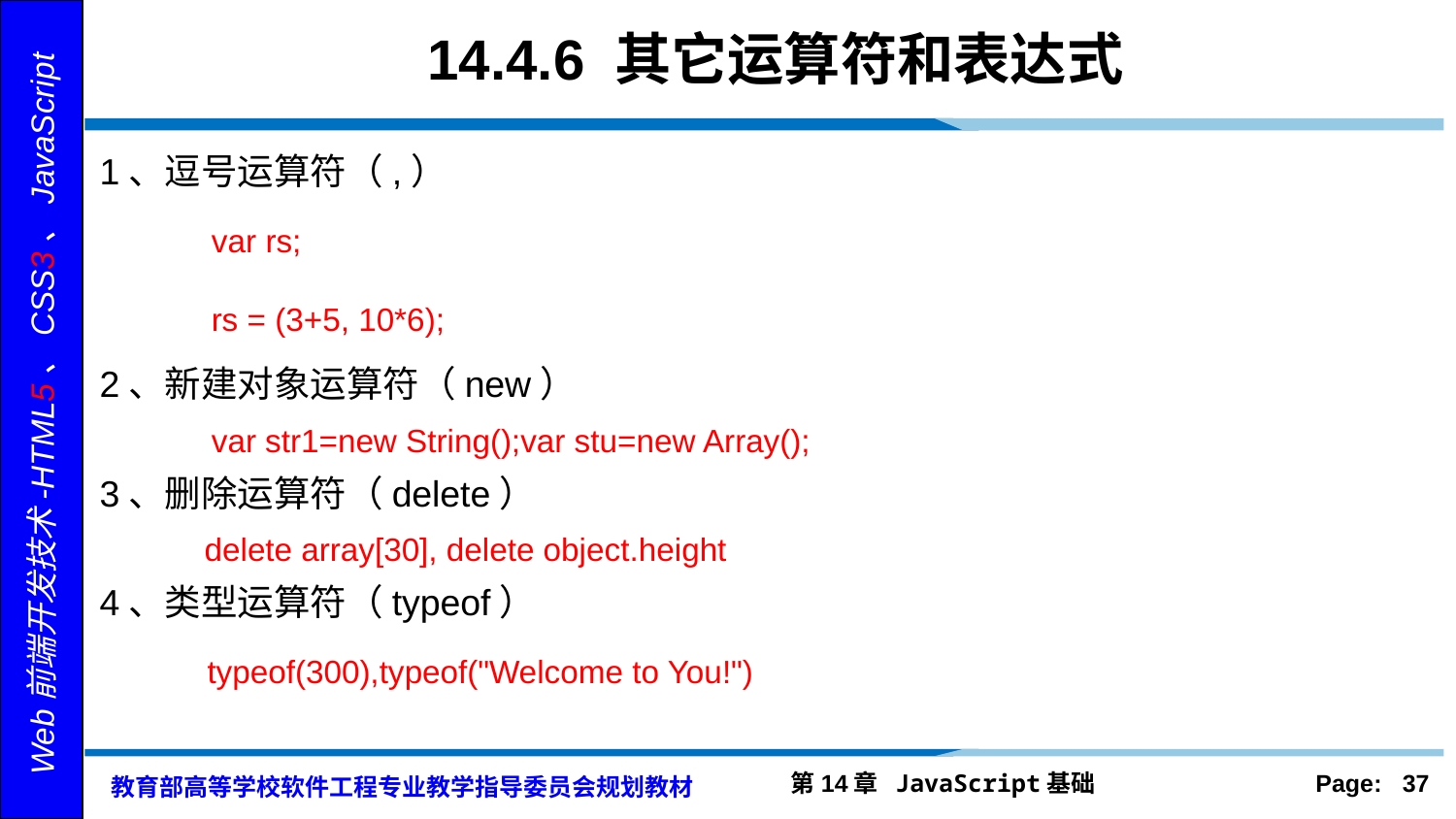

# 14.4.6 其它运算符和表达式
1、逗号运算符（,）
      var rs;
      rs = (3+5, 10*6);
2、新建对象运算符（new）
      var str1=new String();var stu=new Array();
3、删除运算符（delete）
           delete array[30], delete object.height
4、类型运算符（typeof）
            typeof(300),typeof("Welcome to You!")